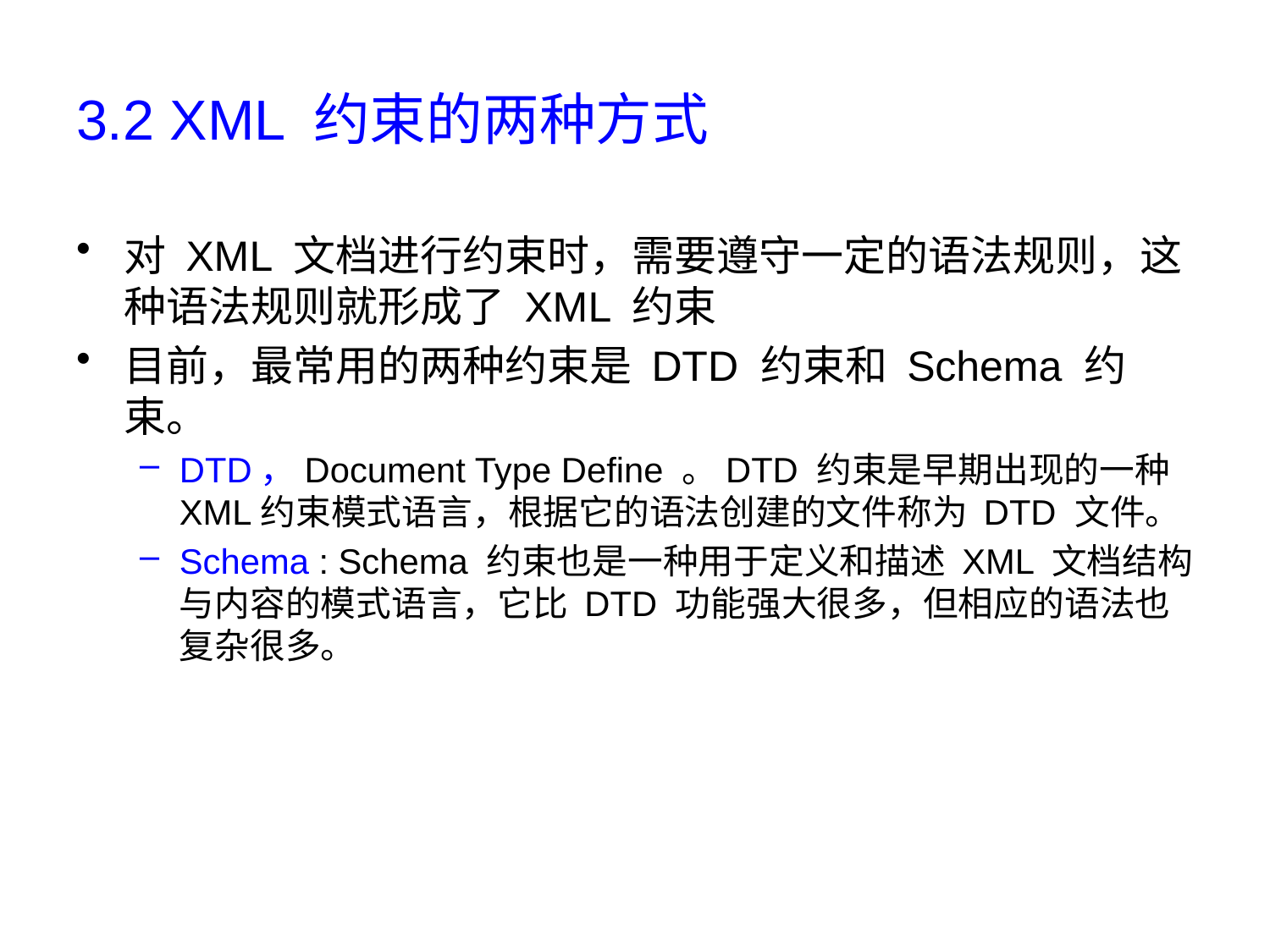

# 3.2 XML 约束的两种方式
对 XML 文档进行约束时，需要遵守一定的语法规则，这种语法规则就形成了 XML 约束
目前，最常用的两种约束是 DTD 约束和 Schema 约束。
DTD，Document Type Define 。DTD 约束是早期出现的一种XML约束模式语言，根据它的语法创建的文件称为 DTD 文件。
Schema : Schema 约束也是一种用于定义和描述 XML 文档结构与内容的模式语言，它比 DTD 功能强大很多，但相应的语法也复杂很多。